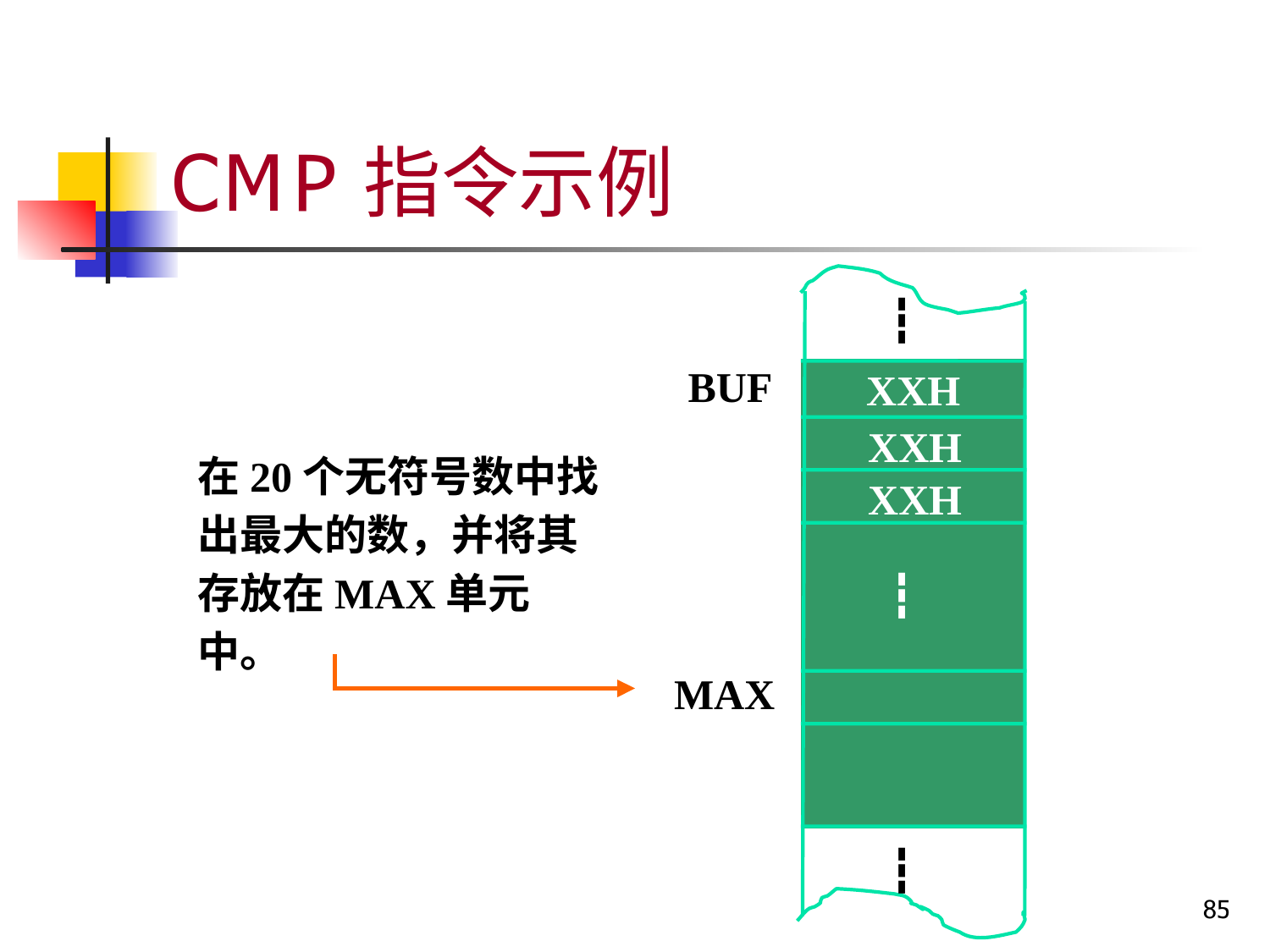

# CMP指令示例

┇

BUF
XXH

XXH

在20个无符号数中找出最大的数，并将其存放在MAX单元中。
XXH

┇
MAX

┇
85